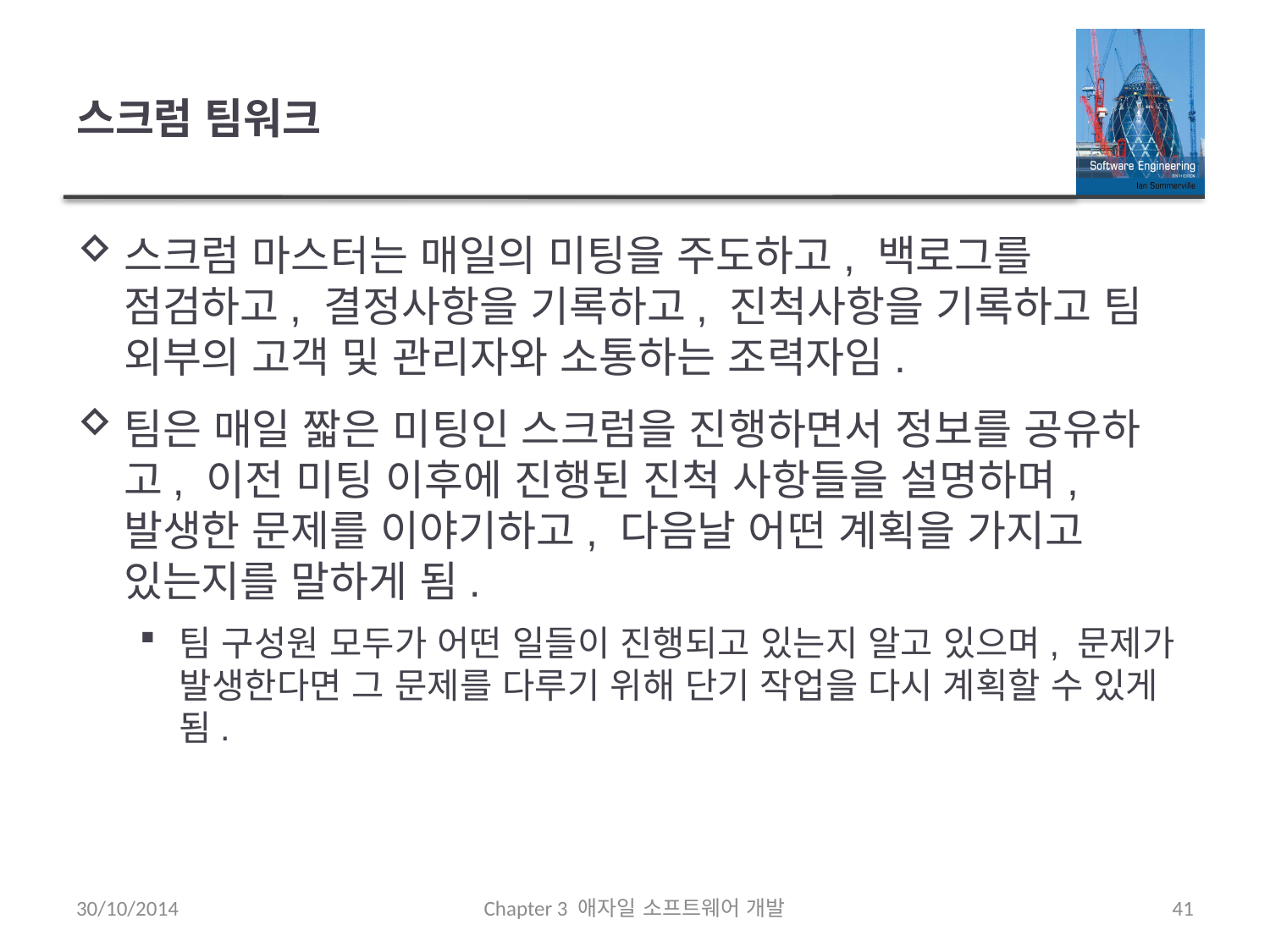

# 스크럼 팀워크
스크럼 마스터는 매일의 미팅을 주도하고, 백로그를 점검하고, 결정사항을 기록하고, 진척사항을 기록하고 팀 외부의 고객 및 관리자와 소통하는 조력자임.
팀은 매일 짧은 미팅인 스크럼을 진행하면서 정보를 공유하고, 이전 미팅 이후에 진행된 진척 사항들을 설명하며, 발생한 문제를 이야기하고, 다음날 어떤 계획을 가지고 있는지를 말하게 됨.
팀 구성원 모두가 어떤 일들이 진행되고 있는지 알고 있으며, 문제가 발생한다면 그 문제를 다루기 위해 단기 작업을 다시 계획할 수 있게 됨.

30/10/2014
Chapter 3 애자일 소프트웨어 개발
41